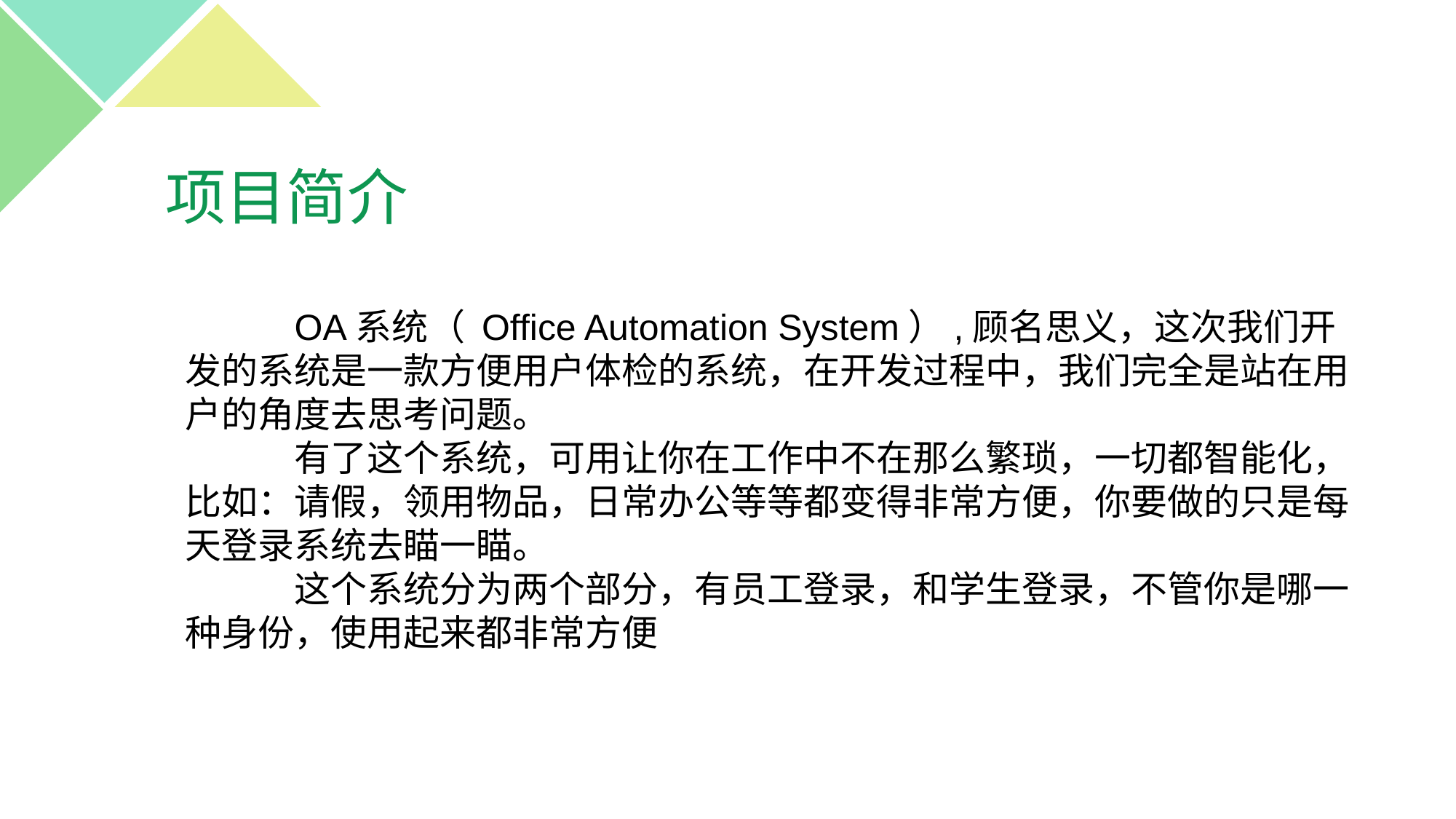

# 项目简介
	OA系统（ Office Automation System）,顾名思义，这次我们开发的系统是一款方便用户体检的系统，在开发过程中，我们完全是站在用户的角度去思考问题。
	有了这个系统，可用让你在工作中不在那么繁琐，一切都智能化，比如：请假，领用物品，日常办公等等都变得非常方便，你要做的只是每天登录系统去瞄一瞄。
	这个系统分为两个部分，有员工登录，和学生登录，不管你是哪一种身份，使用起来都非常方便